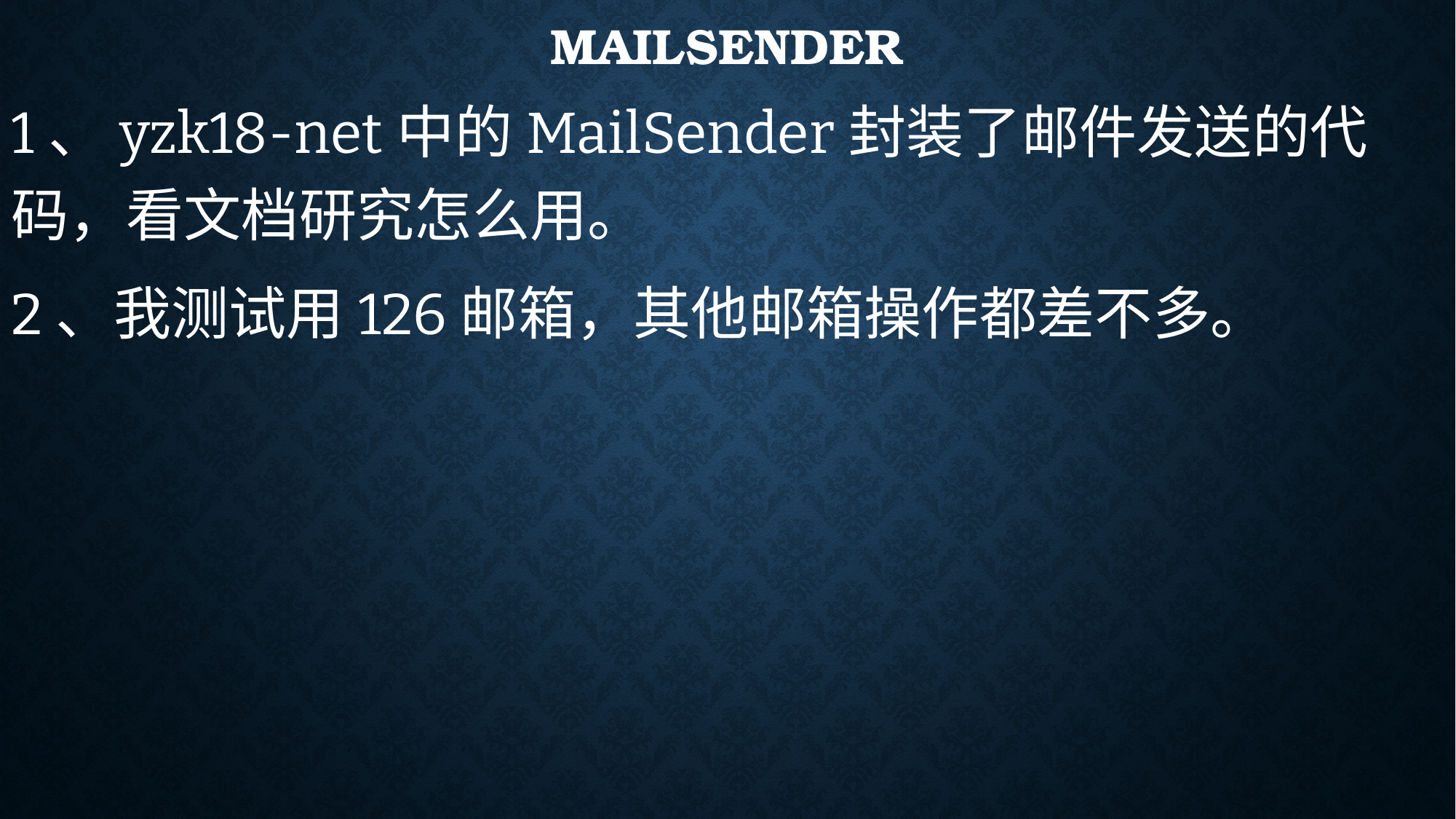

# MailSender
1、yzk18-net中的MailSender封装了邮件发送的代码，看文档研究怎么用。
2、我测试用126邮箱，其他邮箱操作都差不多。